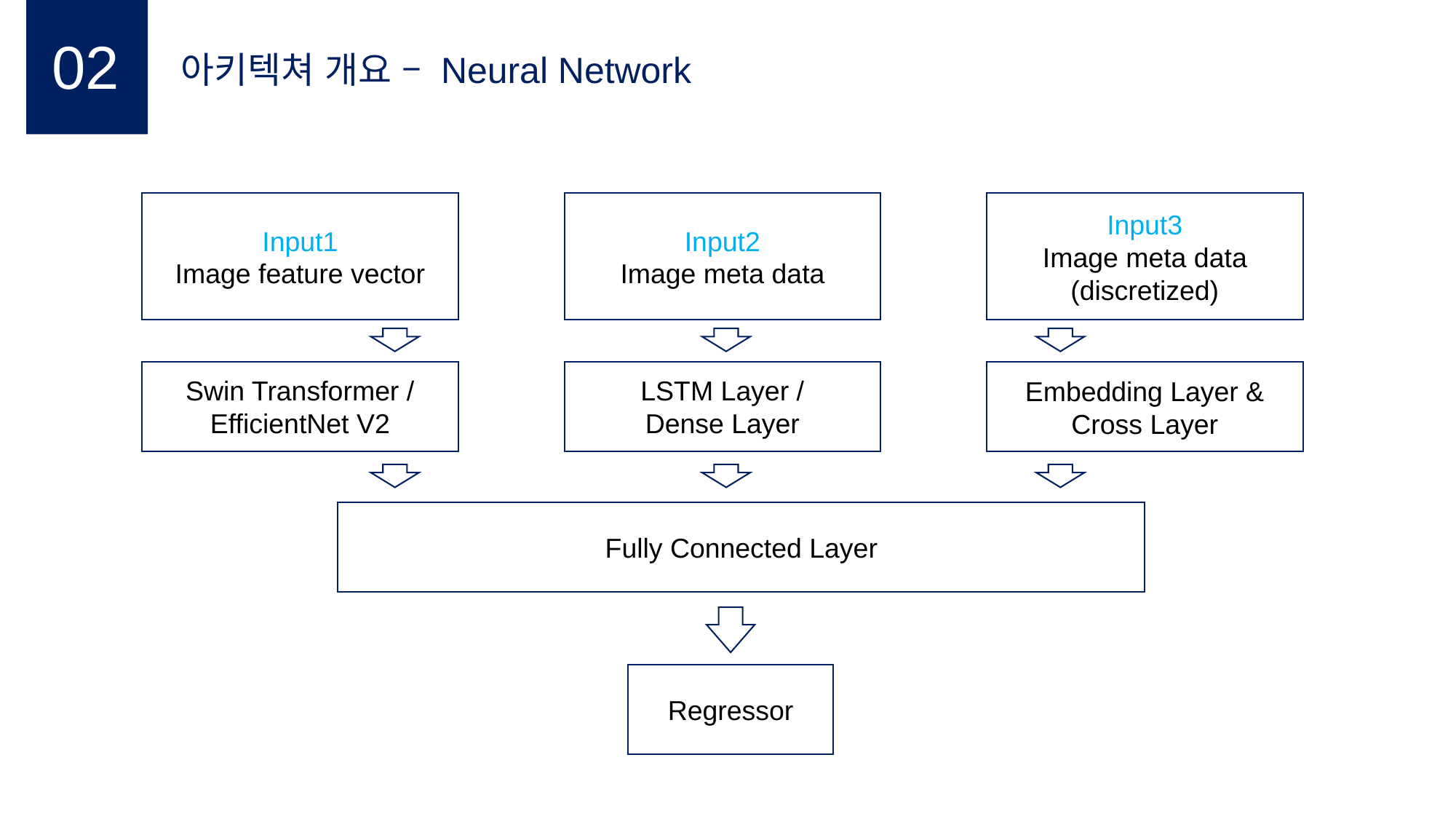

02
아키텍쳐 개요 – Neural Network
Input1
Image feature vector
Input2
Image meta data
Input3
Image meta data
(discretized)

Swin Transformer / EfficientNet V2
LSTM Layer /
Dense Layer
Embedding Layer &
Cross Layer

Fully Connected Layer

Regressor